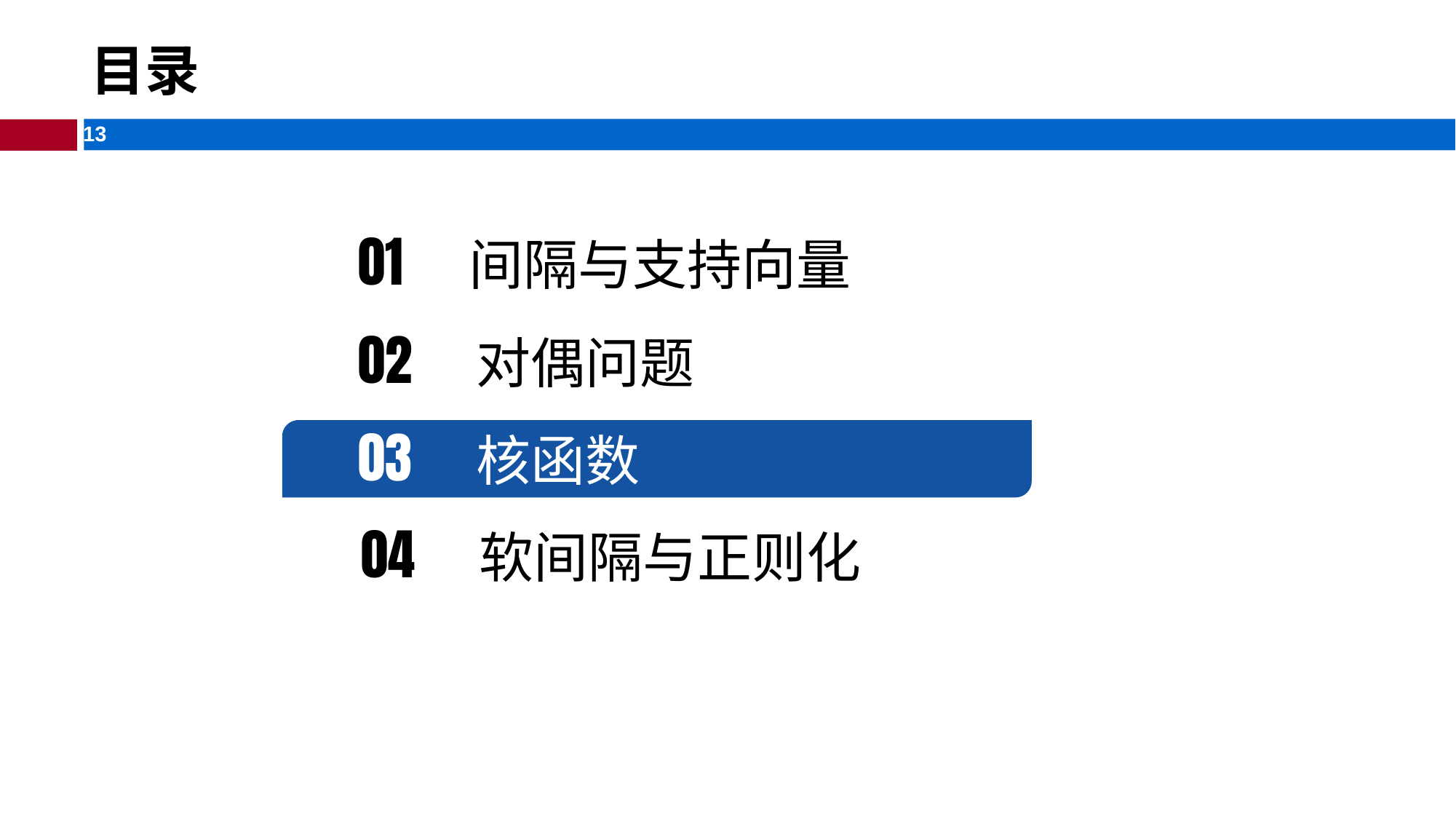

# 目录
01    间隔与支持向量
02    对偶问题

03    核函数
04    软间隔与正则化